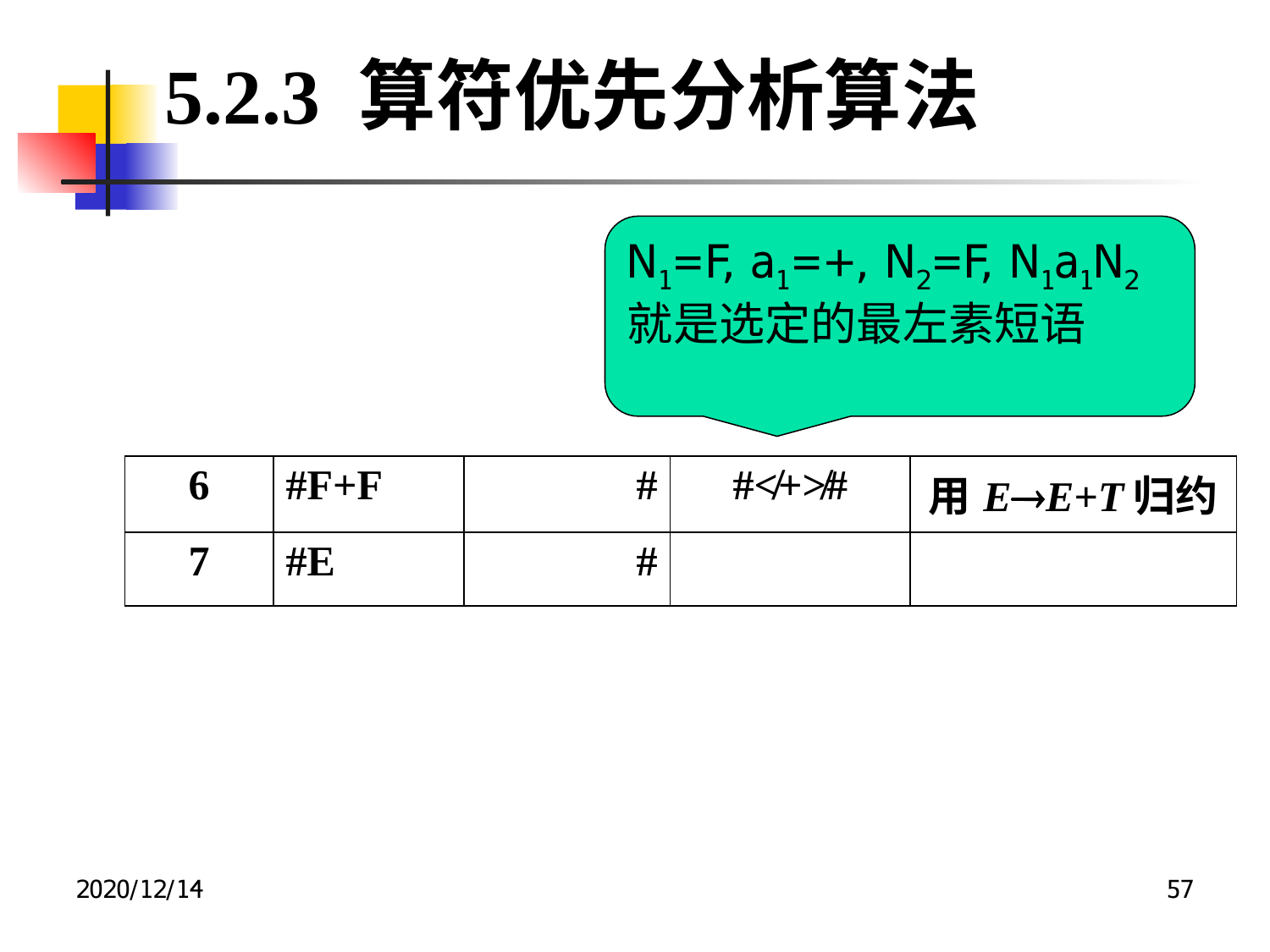

5.2.3 算符优先分析算法
N1=F, a1=+, N2=F, N1a1N2就是选定的最左素短语
| 6 | #F+F | # | #≮+≯# | 用E→E+T归约 |
| --- | --- | --- | --- | --- |
| 7 | #E | # |  |  |
2020/12/14
57